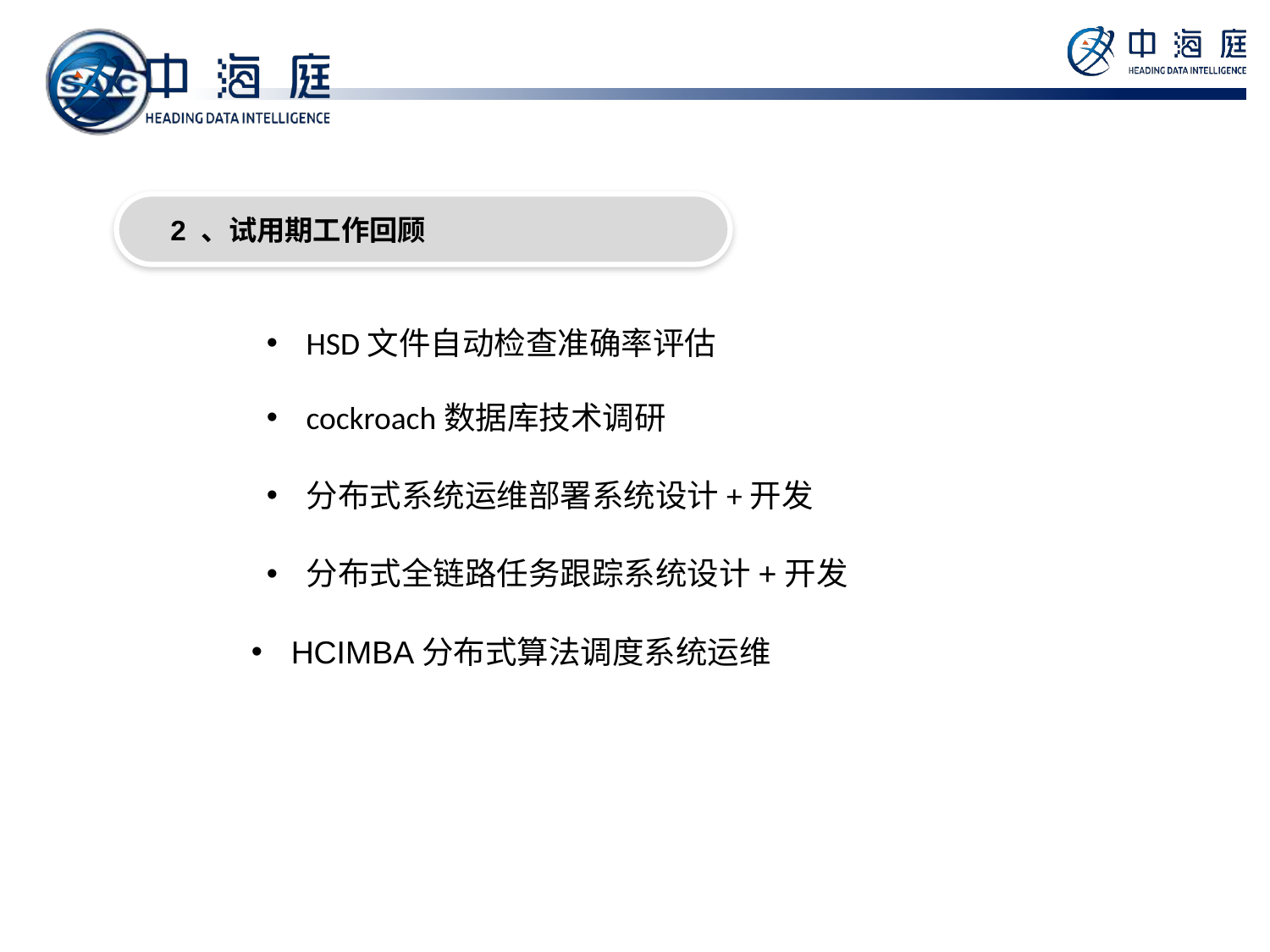

2 、试用期工作回顾
HSD文件自动检查准确率评估
cockroach数据库技术调研
分布式系统运维部署系统设计+开发
分布式全链路任务跟踪系统设计+开发
HCIMBA分布式算法调度系统运维